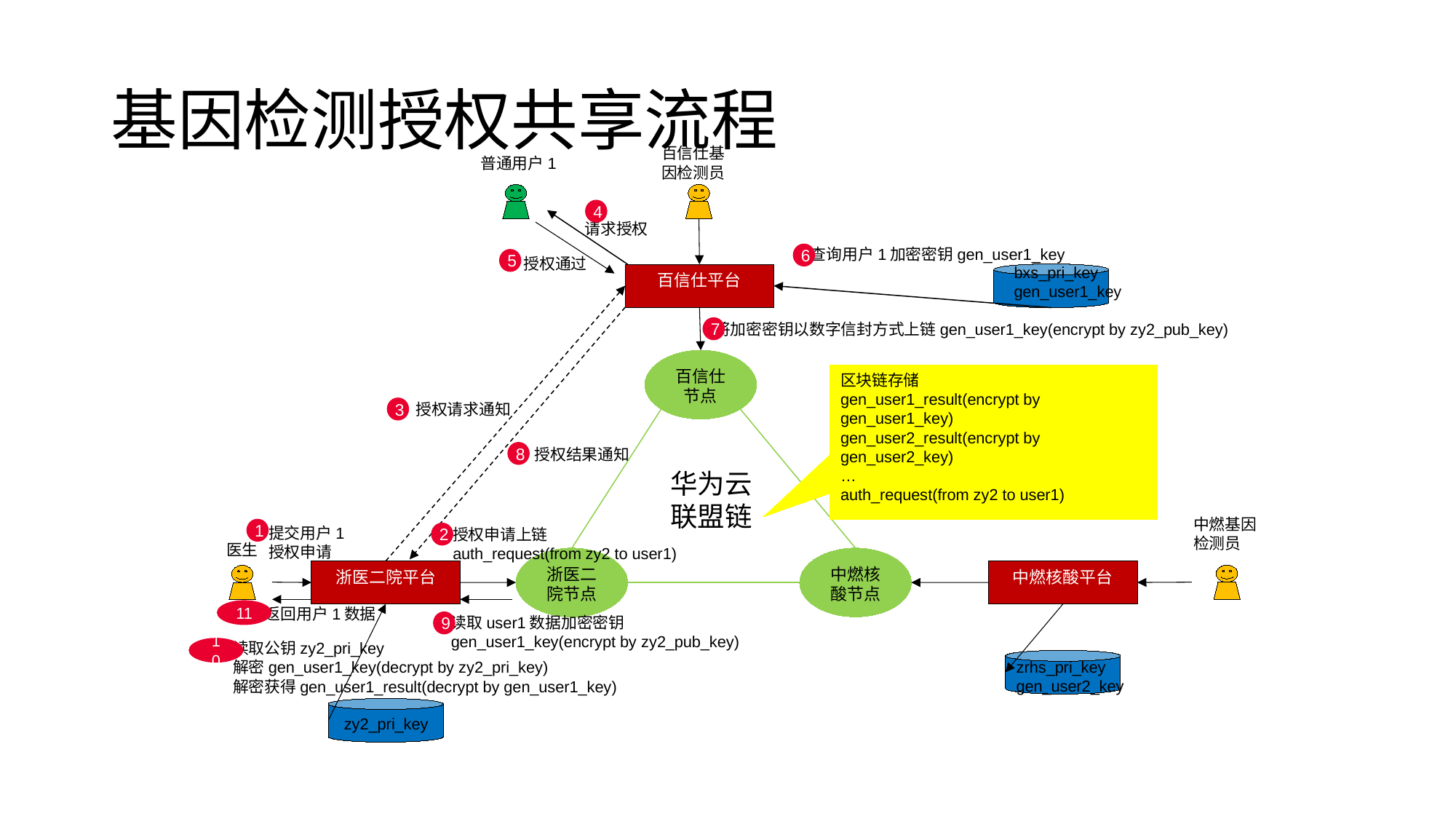

# 基因检测授权共享流程
百信仕基因检测员
普通用户1

4
请求授权
查询用户1加密密钥gen_user1_key
6
授权通过
5
bxs_pri_key
gen_user1_key

百信仕平台
将加密密钥以数字信封方式上链gen_user1_key(encrypt by zy2_pub_key)
7
百信仕节点
区块链存储
gen_user1_result(encrypt by gen_user1_key)
gen_user2_result(encrypt by gen_user2_key)
…
auth_request(from zy2 to user1)

授权请求通知
3
授权结果通知
8
华为云
联盟链
中燃基因检测员
提交用户1
授权申请
1
授权申请上链
auth_request(from zy2 to user1)
2
医生
浙医二院节点
中燃核酸节点
浙医二院平台
中燃核酸平台

返回用户1数据
11
读取user1数据加密密钥
gen_user1_key(encrypt by zy2_pub_key)
9
读取公钥zy2_pri_key
解密gen_user1_key(decrypt by zy2_pri_key)
解密获得gen_user1_result(decrypt by gen_user1_key)
10

zrhs_pri_key
gen_user2_key

zy2_pri_key